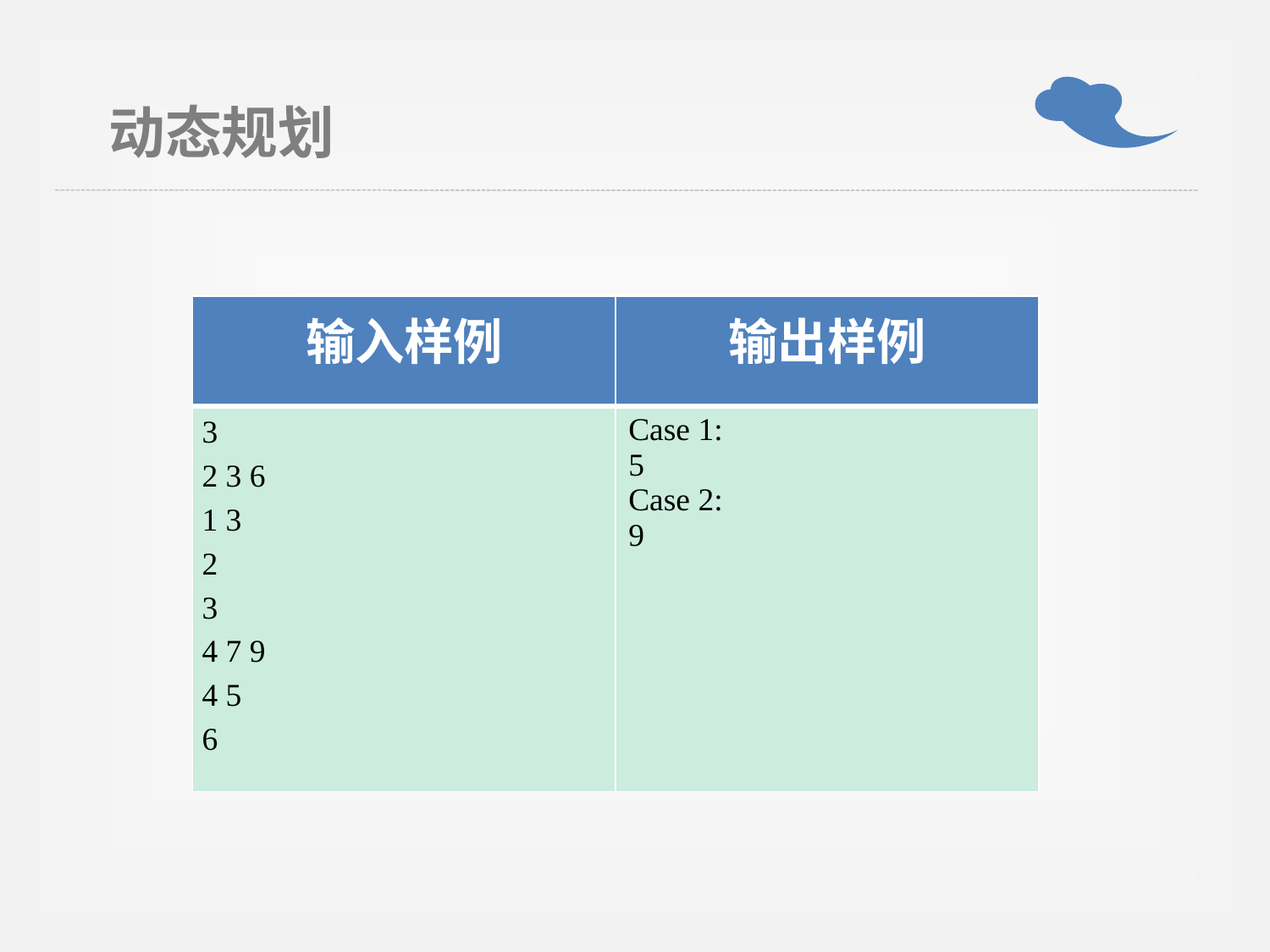

动态规划

| 输入样例 | 输出样例 |
| --- | --- |
| 3 2 3 6 1 3 2 3 4 7 9 4 5 6 | Case 1: 5 Case 2: 9 |